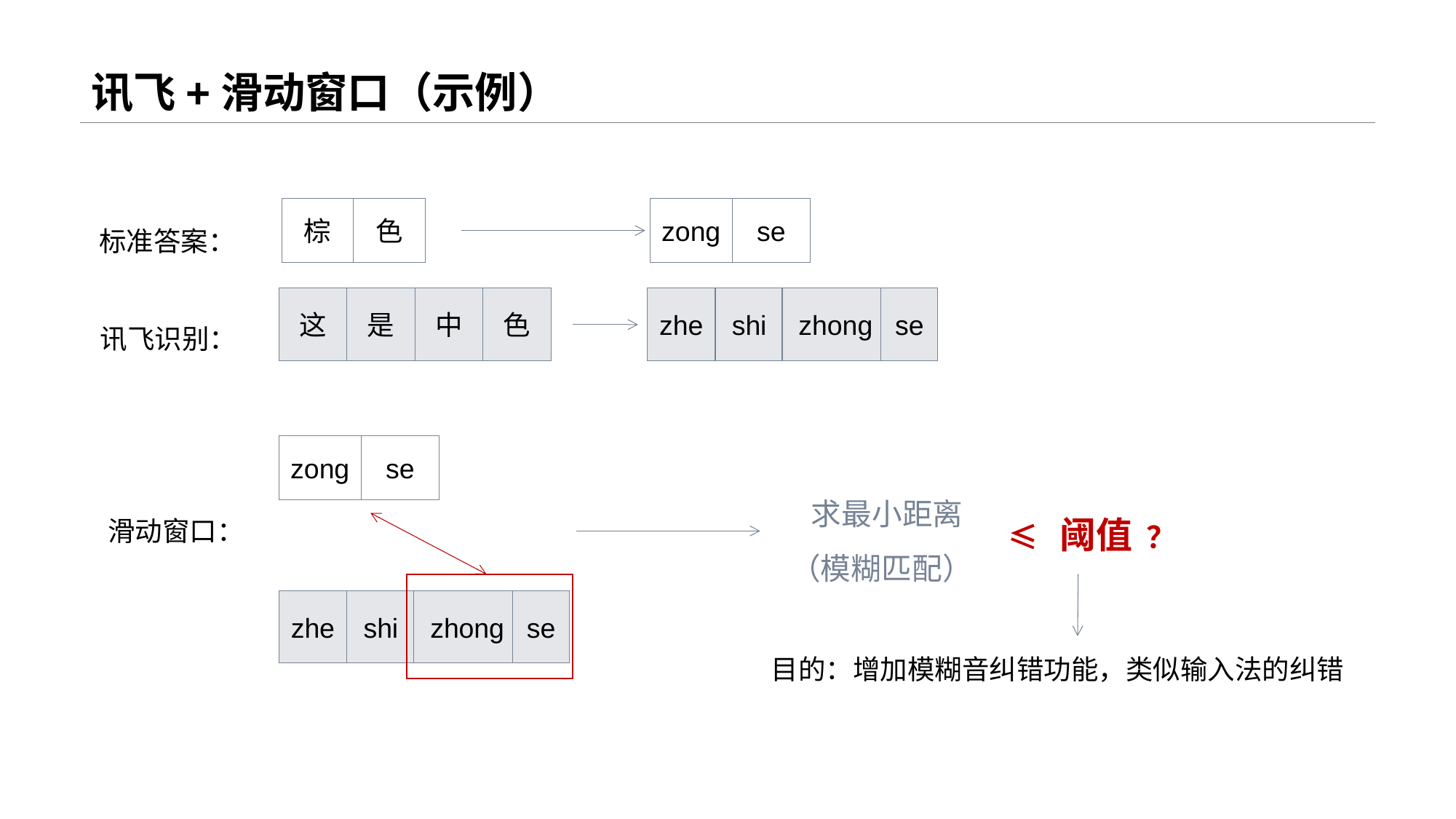

# 讯飞+滑动窗口（示例）
棕
色
zong
se
标准答案：
这
是
中
色
zhe
shi
zhong
se
讯飞识别：
zong
se
  求最小距离
（模糊匹配）
≤  阈值  ？
滑动窗口：

zhe
shi
zhong
se
目的：增加模糊音纠错功能，类似输入法的纠错
10